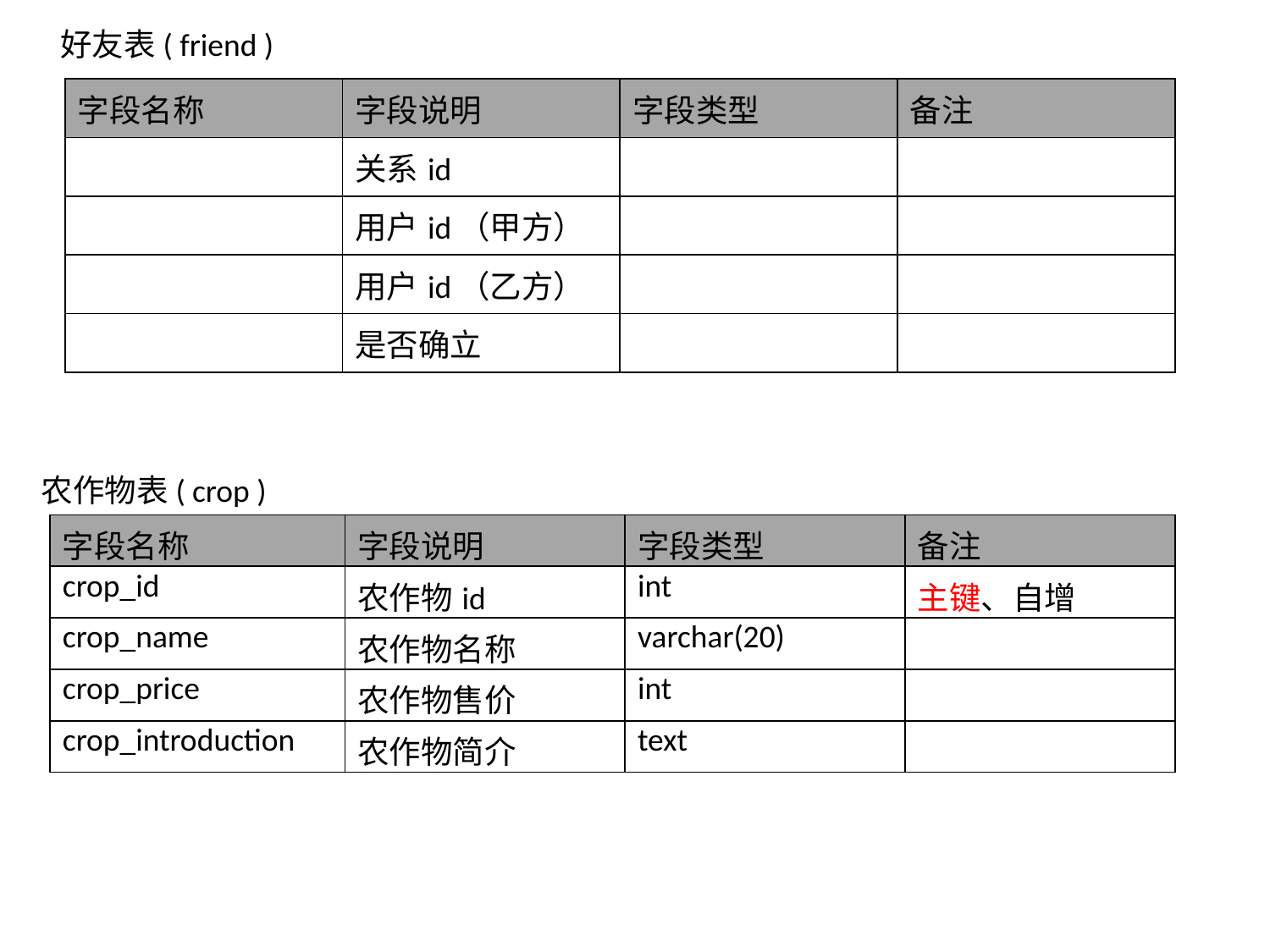

好友表( friend )
| 字段名称 | 字段说明 | 字段类型 | 备注 |
| --- | --- | --- | --- |
|  | 关系id |  |  |
|  | 用户id（甲方） |  |  |
|  | 用户id（乙方） |  |  |
|  | 是否确立 |  |  |
农作物表( crop )
| 字段名称 | 字段说明 | 字段类型 | 备注 |
| --- | --- | --- | --- |
| crop\_id | 农作物id | int | 主键、自增 |
| crop\_name | 农作物名称 | varchar(20) |  |
| crop\_price | 农作物售价 | int |  |
| crop\_introduction | 农作物简介 | text |  |